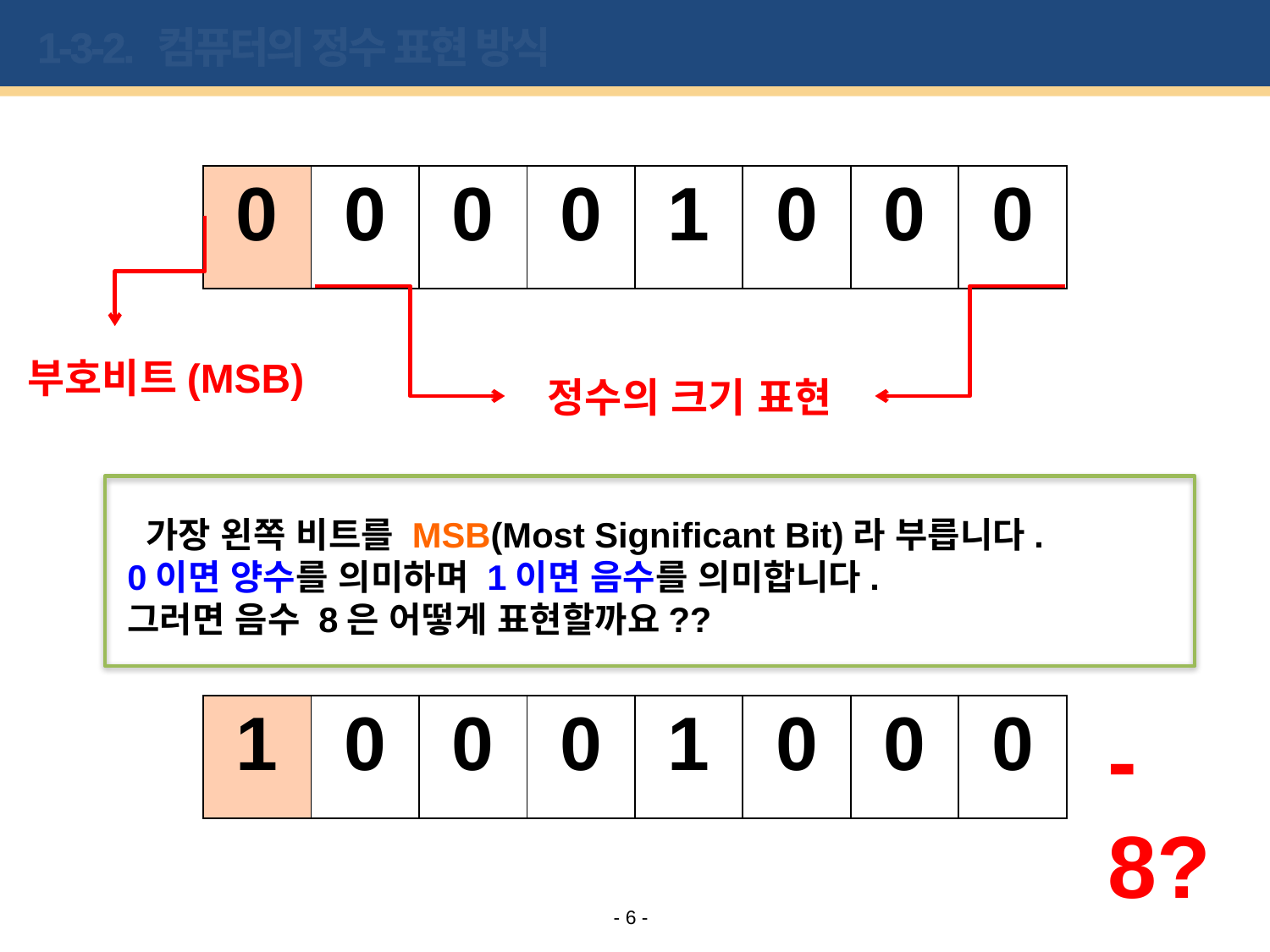

# 1-3-2. 컴퓨터의 정수 표현 방식
| 0 | 0 | 0 | 0 | 1 | 0 | 0 | 0 |
| --- | --- | --- | --- | --- | --- | --- | --- |
부호비트(MSB)
정수의 크기 표현

 가장 왼쪽 비트를 MSB(Most Significant Bit)라 부릅니다.
0이면 양수를 의미하며 1이면 음수를 의미합니다.
그러면 음수 8은 어떻게 표현할까요??
| 1 | 0 | 0 | 0 | 1 | 0 | 0 | 0 |
| --- | --- | --- | --- | --- | --- | --- | --- |
-8?